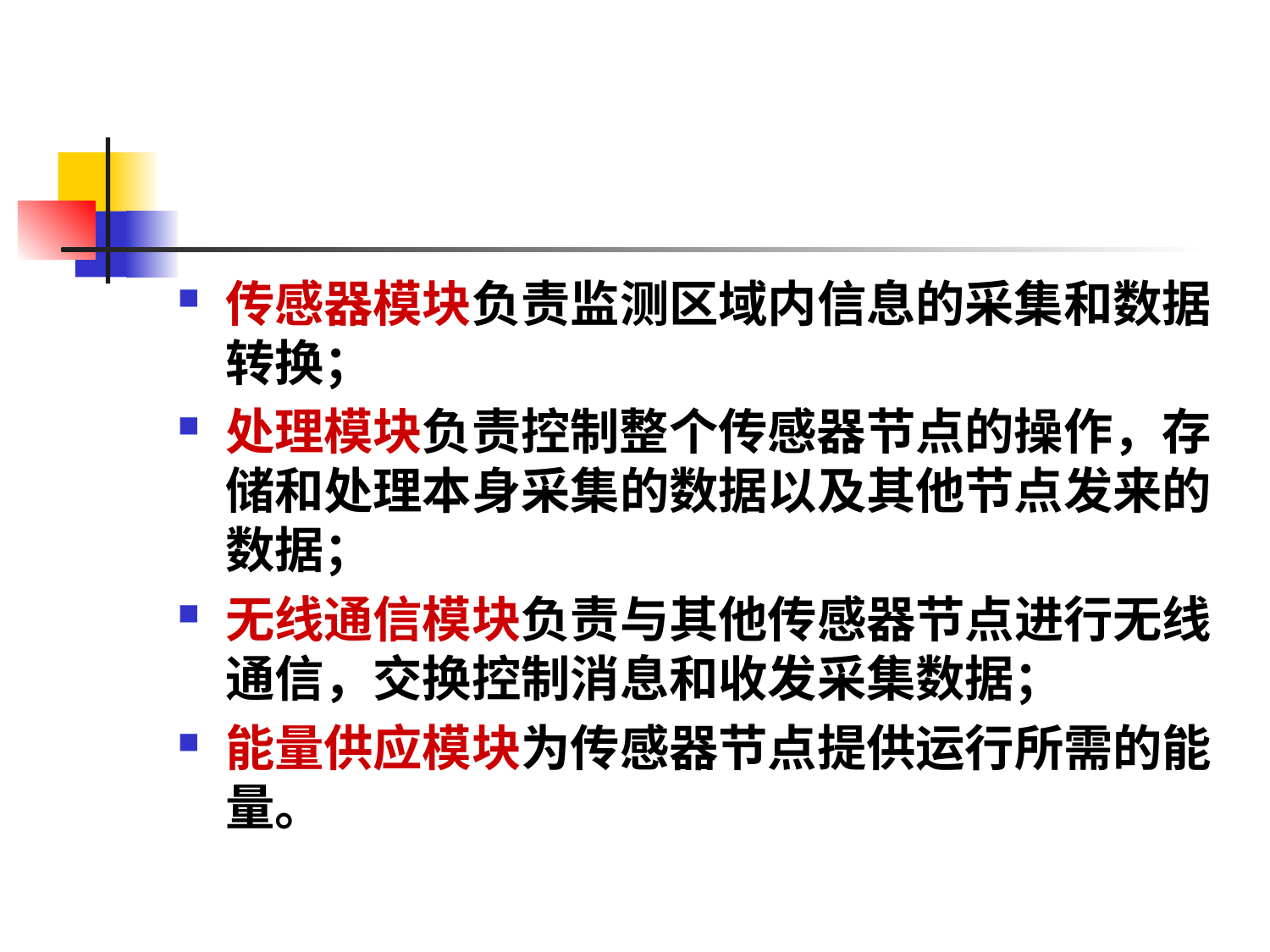

#
传感器模块负责监测区域内信息的采集和数据转换；
处理模块负责控制整个传感器节点的操作，存储和处理本身采集的数据以及其他节点发来的数据；
无线通信模块负责与其他传感器节点进行无线通信，交换控制消息和收发采集数据；
能量供应模块为传感器节点提供运行所需的能量。